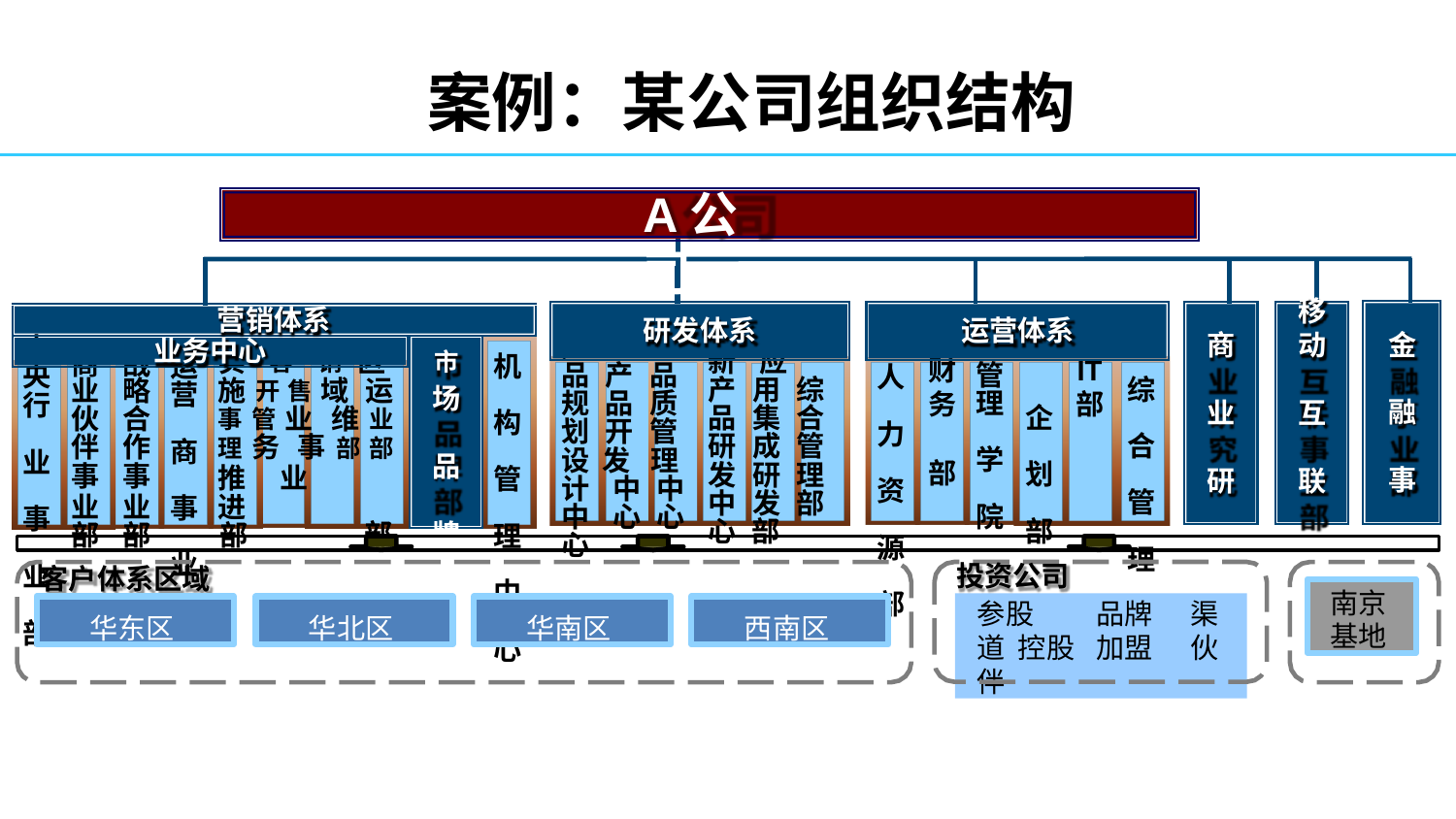

# 案例：某公司组织结构

A公司

移

营销体系

产

研发体系
运营体系

金  融  事  业  部
商  业  研  究  院
动  互  联  事  业  部

业务中心

中

新	应
实	客	销  区	市
场  品  牌  部
商	战
运

财
IT

机  构  管  理  中  心

管
央

品 产 品  规 品 质  划 开 管  设  发  理
人  力  资  源  部

业	略
伙	合
伴	作
事	事
业	业
综  合  管  理  部
产 用 综  品 集 合  研 成 管  发 研 理  中 发 部  心  部
施 开 售 域  运 事 管 业  维 业 理 务  事 部 部 推  业	进
营  商  事  业  部

务  部

部
理  学  院
行  业  事  业  部

企  划  部

计	中  中

中	心  心
部
部	部	部

心

投资公司
客户体系区域

南京  基地
参股	品牌	渠道  控股	加盟	伙伴
华东区
华北区
华南区
西南区